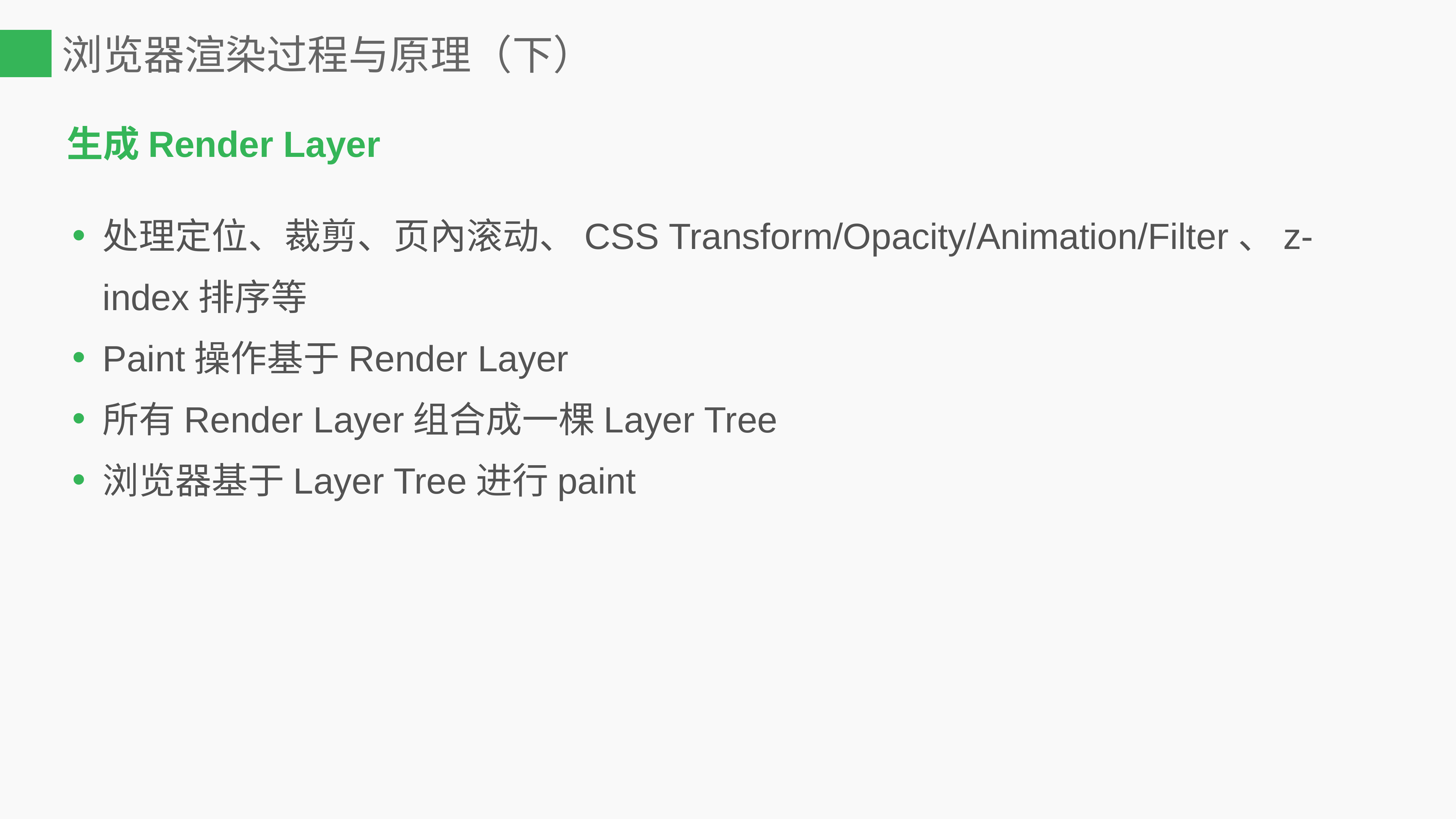

# 浏览器渲染过程与原理（下）
生成Render Layer

处理定位、裁剪、页內滚动、CSS Transform/Opacity/Animation/Filter、z-index排序等
Paint操作基于Render Layer
所有Render Layer组合成一棵Layer Tree
浏览器基于Layer Tree进行paint